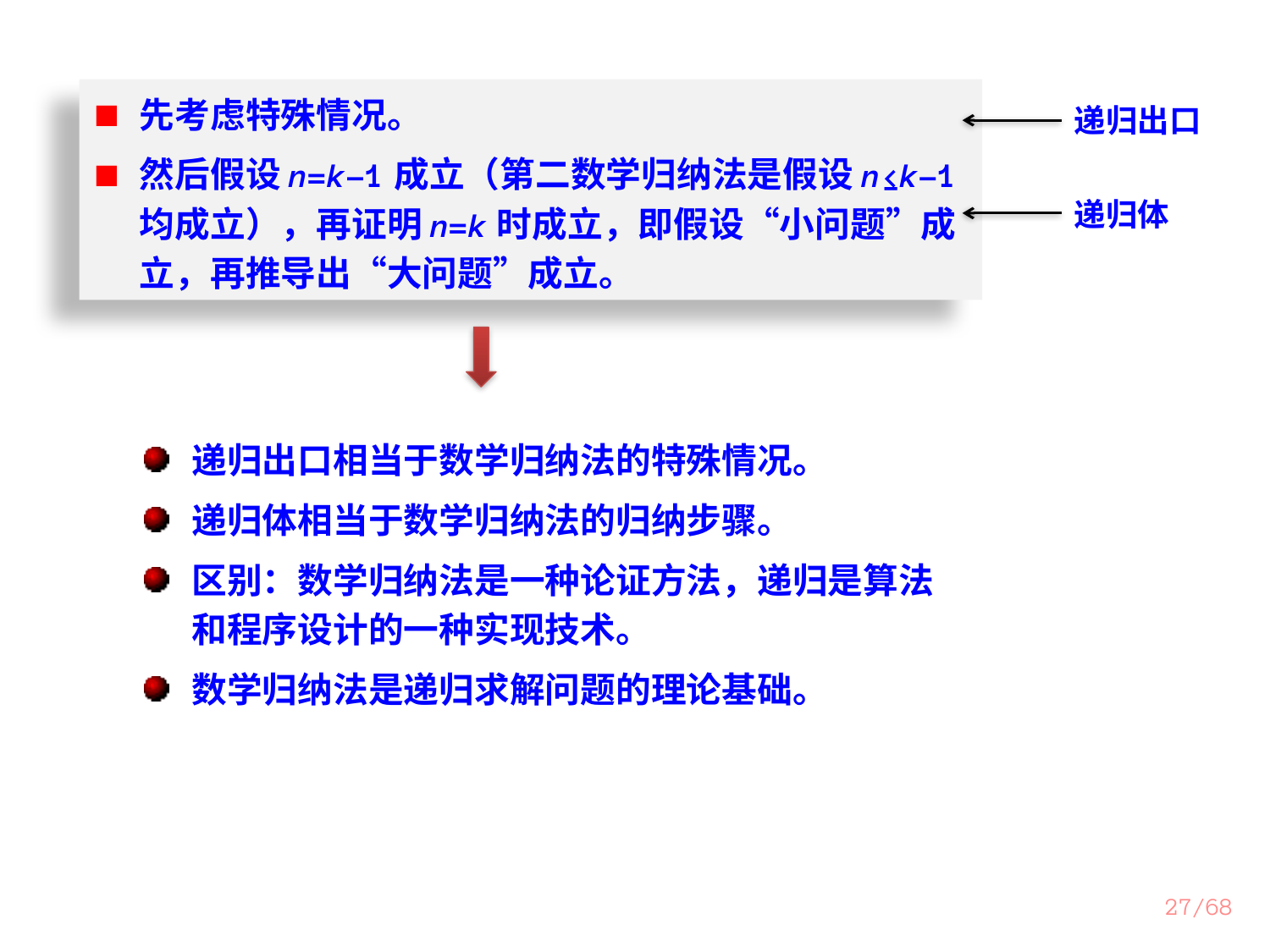

先考虑特殊情况。
然后假设n=k-1成立（第二数学归纳法是假设n≤k-1均成立），再证明n=k时成立，即假设“小问题”成立，再推导出“大问题”成立。
递归出口
递归体

递归出口相当于数学归纳法的特殊情况。
递归体相当于数学归纳法的归纳步骤。
区别：数学归纳法是一种论证方法，递归是算法和程序设计的一种实现技术。
数学归纳法是递归求解问题的理论基础。
27/68